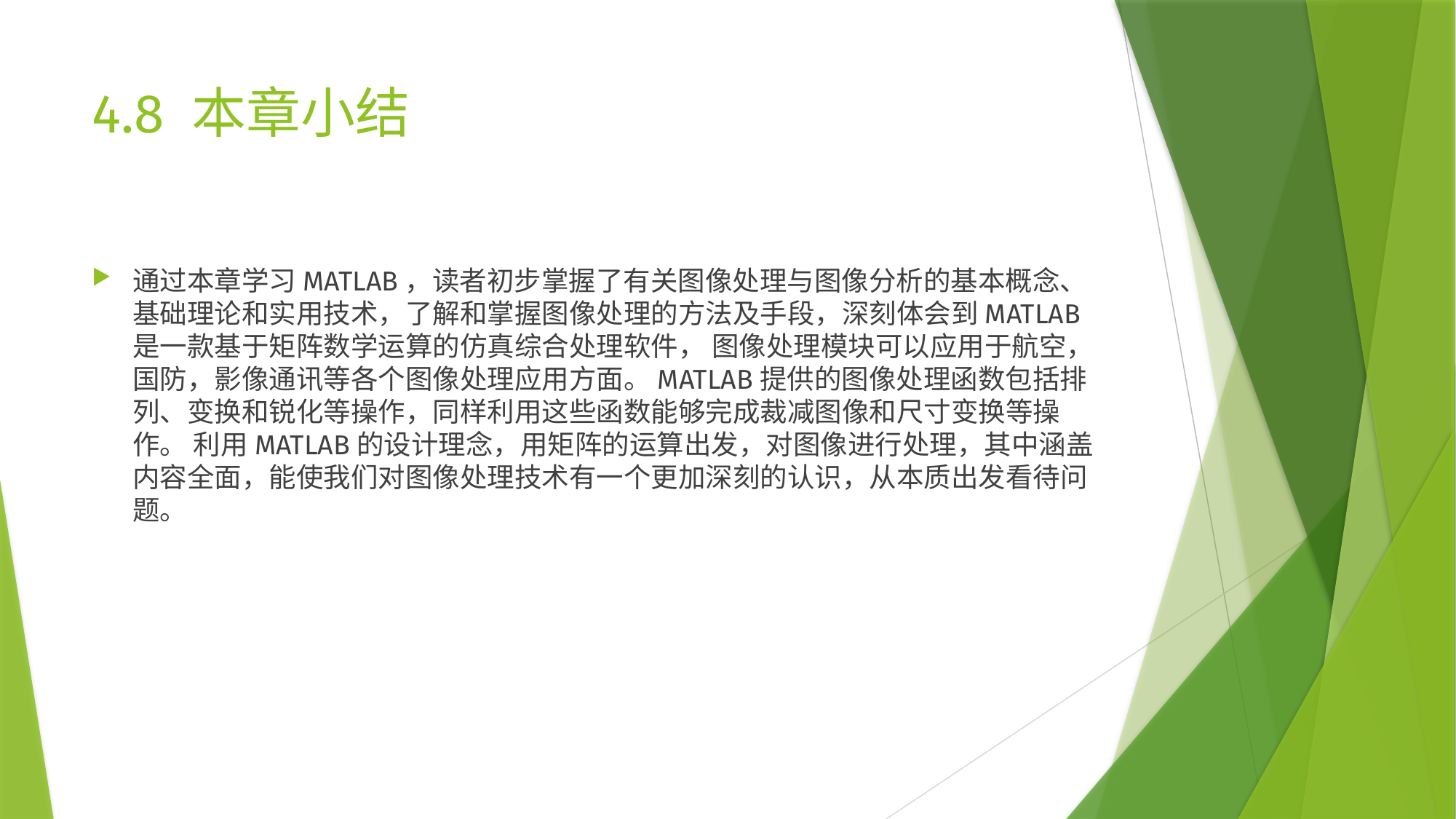

# 4.8 本章小结
通过本章学习MATLAB，读者初步掌握了有关图像处理与图像分析的基本概念、基础理论和实用技术，了解和掌握图像处理的方法及手段，深刻体会到MATLAB是一款基于矩阵数学运算的仿真综合处理软件， 图像处理模块可以应用于航空，国防，影像通讯等各个图像处理应用方面。MATLAB提供的图像处理函数包括排列、变换和锐化等操作，同样利用这些函数能够完成裁减图像和尺寸变换等操作。 利用MATLAB的设计理念，用矩阵的运算出发，对图像进行处理，其中涵盖内容全面，能使我们对图像处理技术有一个更加深刻的认识，从本质出发看待问题。